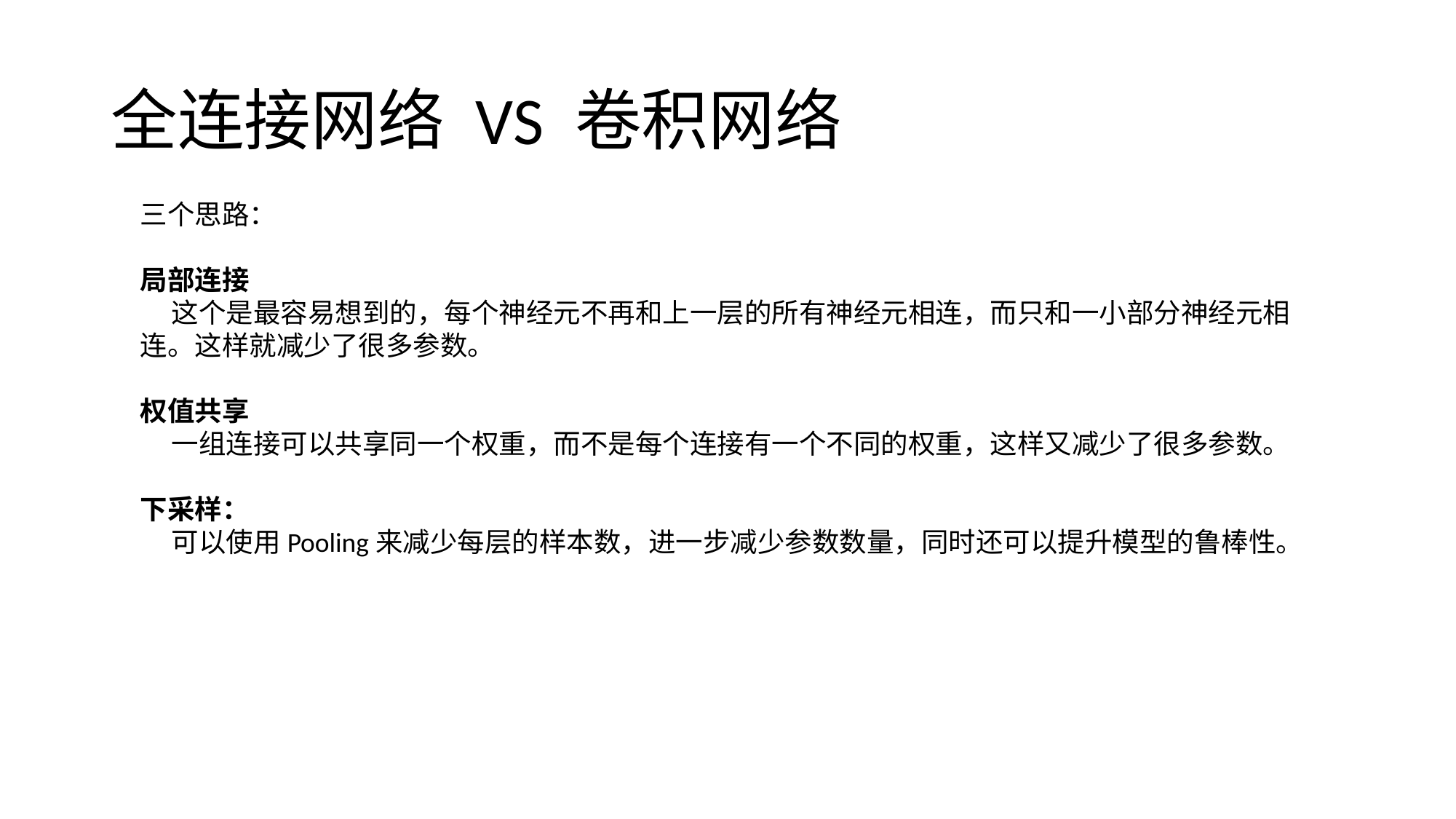

# 全连接网络 VS 卷积网络
三个思路：

局部连接
    这个是最容易想到的，每个神经元不再和上一层的所有神经元相连，而只和一小部分神经元相连。这样就减少了很多参数。

权值共享
    一组连接可以共享同一个权重，而不是每个连接有一个不同的权重，这样又减少了很多参数。

下采样：
    可以使用Pooling来减少每层的样本数，进一步减少参数数量，同时还可以提升模型的鲁棒性。